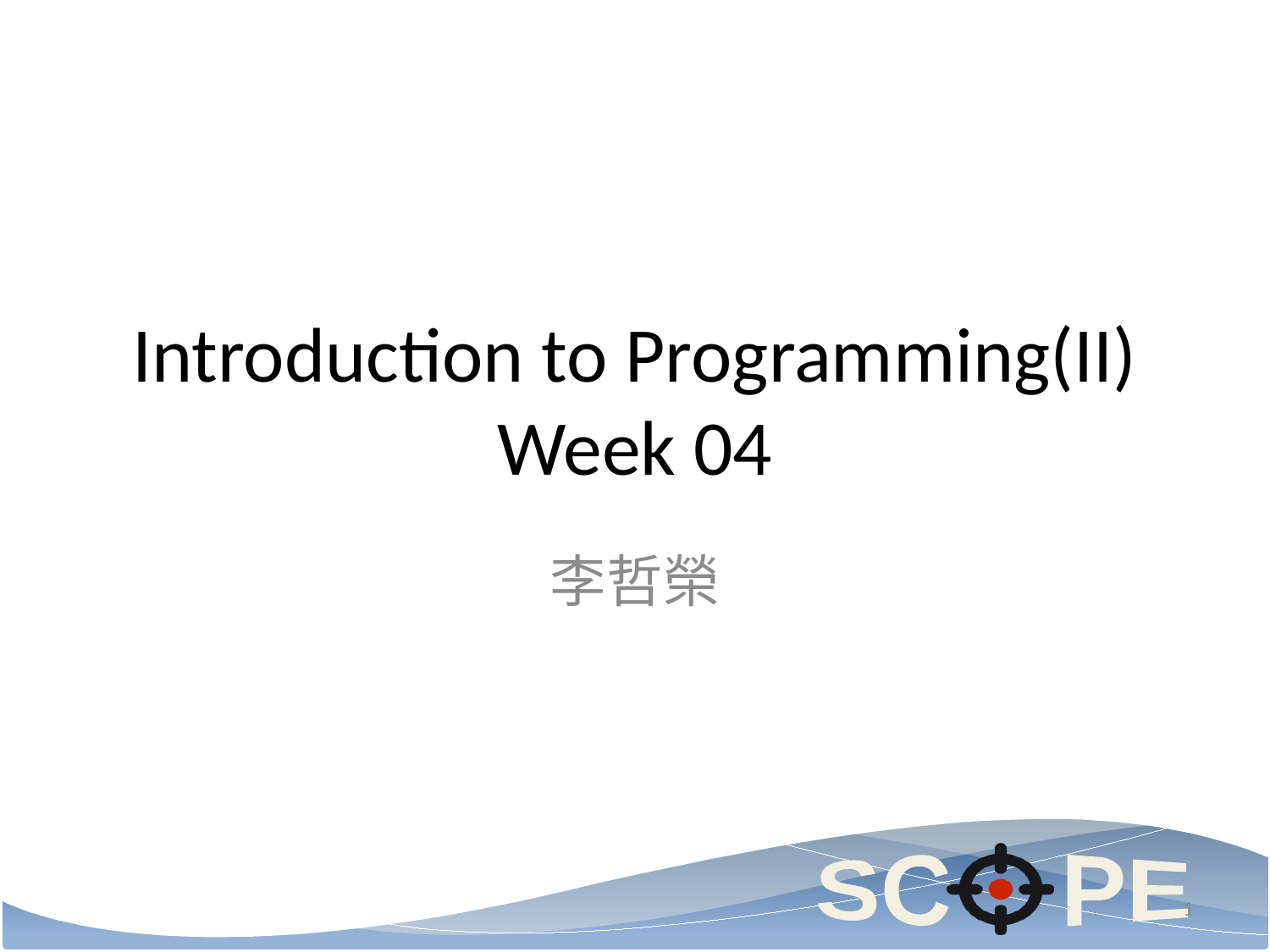

# Introduction to Programming(II) Week 04
李哲榮
1